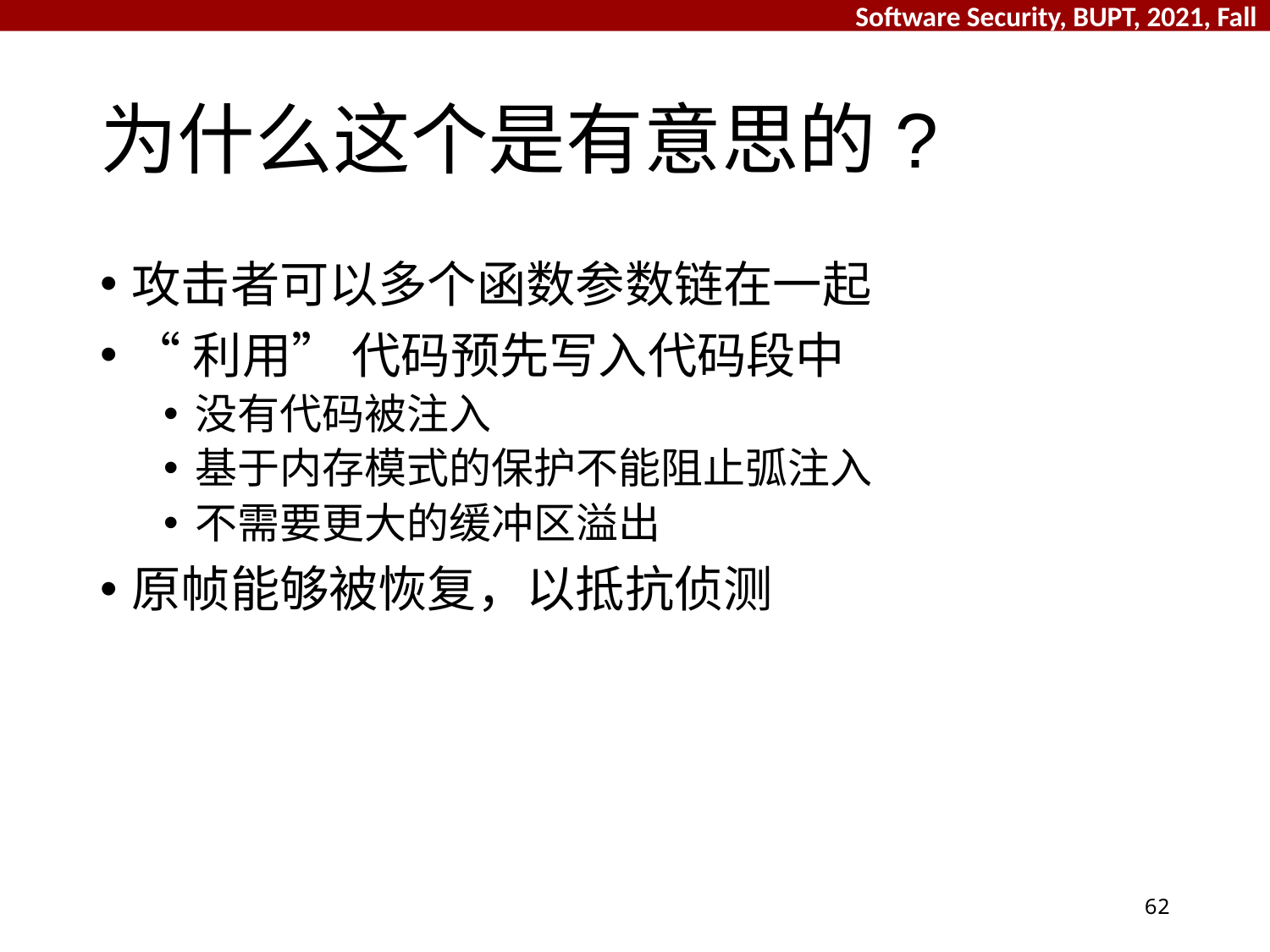

# 为什么这个是有意思的?
攻击者可以多个函数参数链在一起
“利用” 代码预先写入代码段中
没有代码被注入
基于内存模式的保护不能阻止弧注入
不需要更大的缓冲区溢出
原帧能够被恢复，以抵抗侦测
62